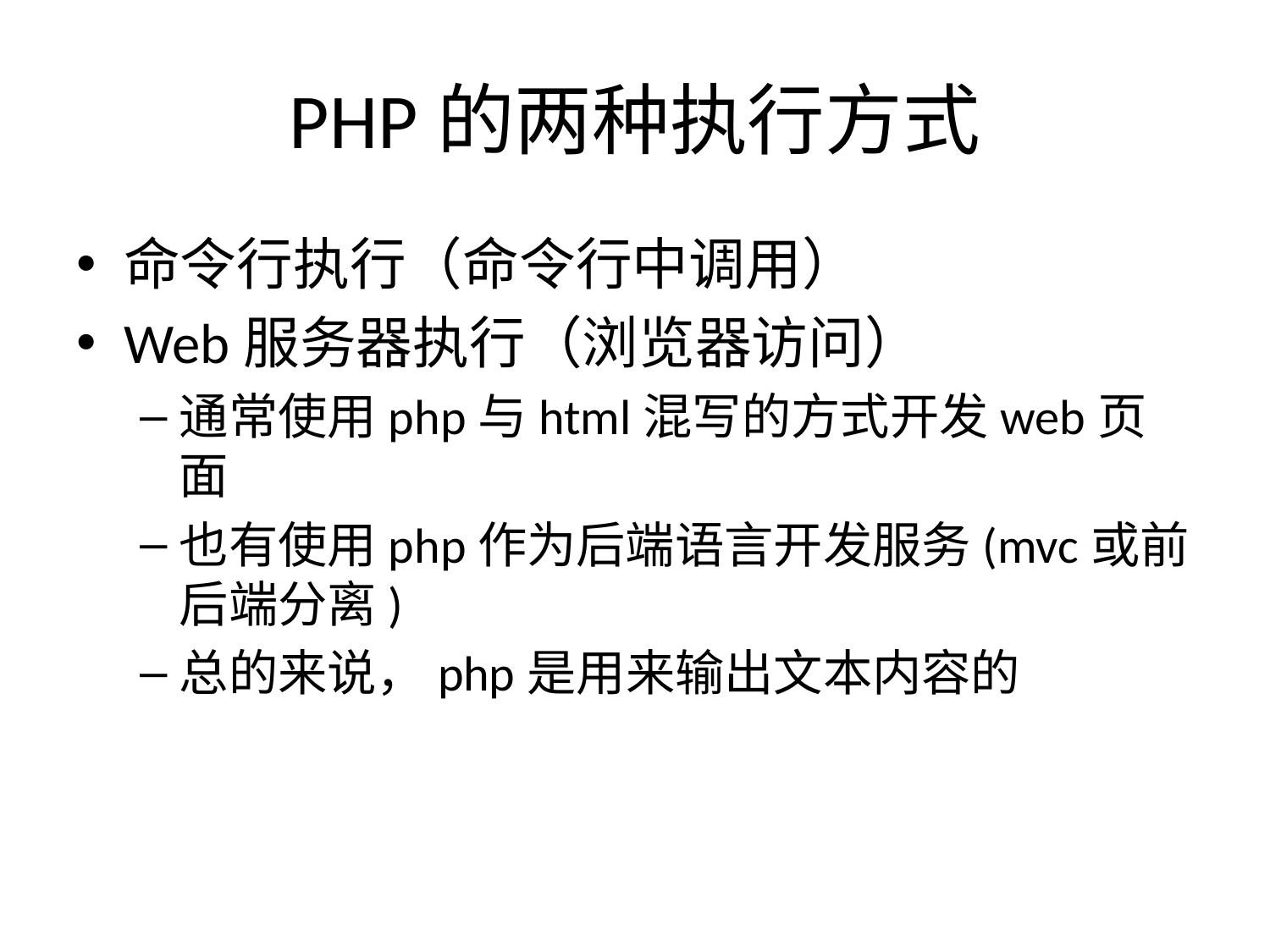

# PHP的两种执行方式
命令行执行（命令行中调用）
Web服务器执行（浏览器访问）
通常使用php与html混写的方式开发web页面
也有使用php作为后端语言开发服务(mvc或前后端分离)
总的来说，php是用来输出文本内容的